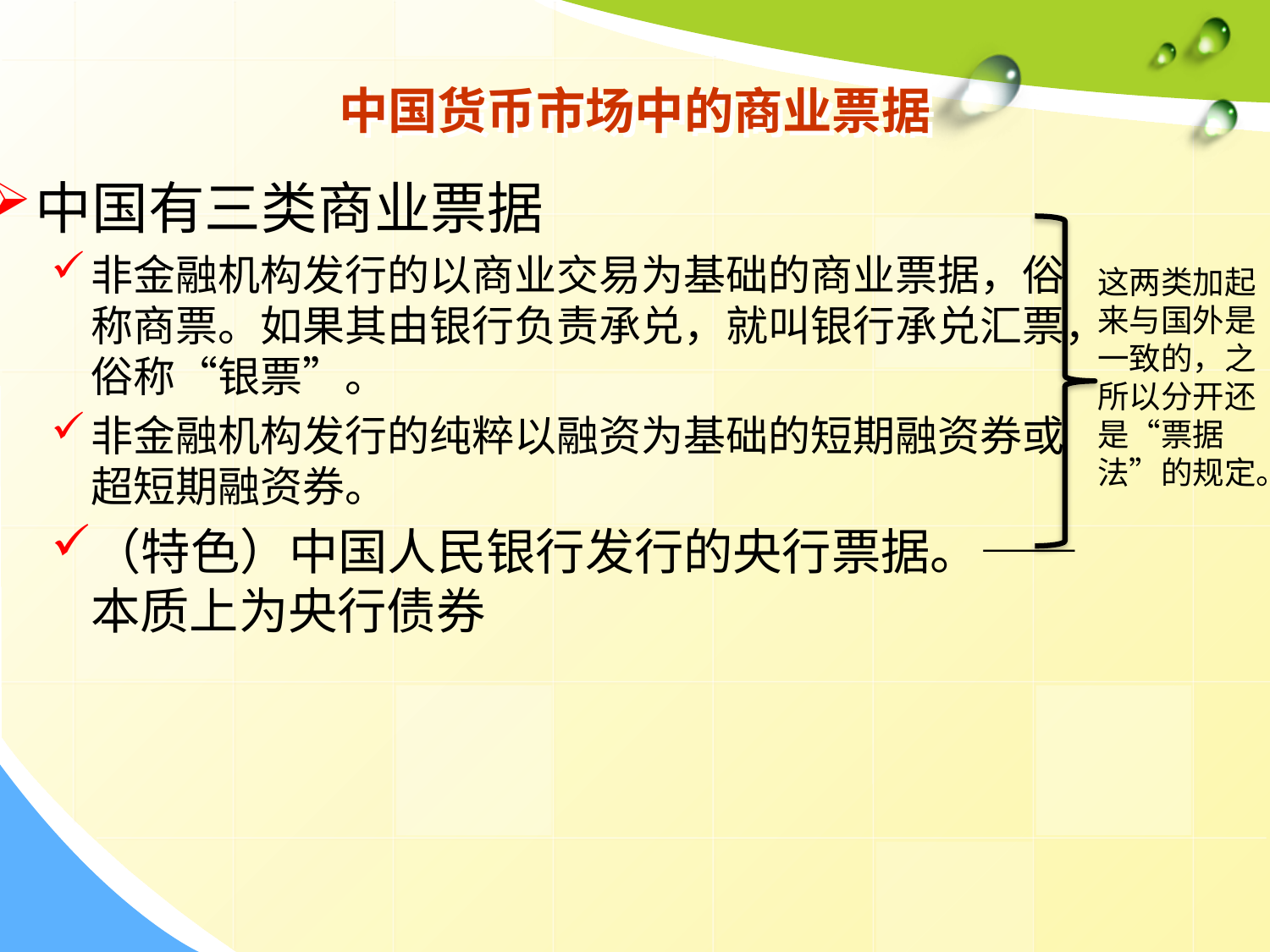

# 中国货币市场中的商业票据
中国有三类商业票据
非金融机构发行的以商业交易为基础的商业票据，俗称商票。如果其由银行负责承兑，就叫银行承兑汇票，俗称“银票”。
非金融机构发行的纯粹以融资为基础的短期融资券或超短期融资券。
（特色）中国人民银行发行的央行票据。——本质上为央行债券

这两类加起来与国外是一致的，之所以分开还是“票据法”的规定。